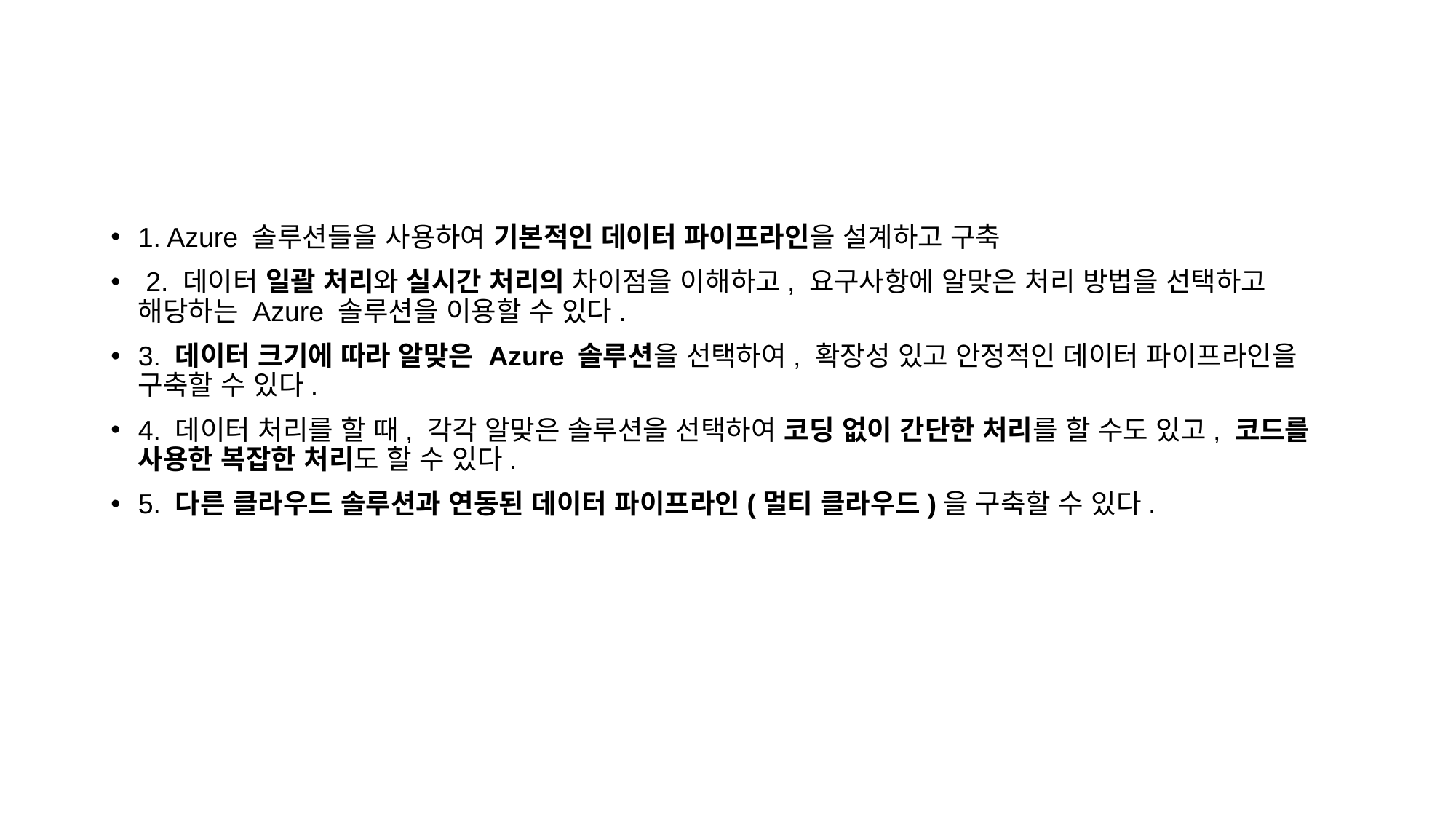

#
1. Azure 솔루션들을 사용하여 기본적인 데이터 파이프라인을 설계하고 구축
 2. 데이터 일괄 처리와 실시간 처리의 차이점을 이해하고, 요구사항에 알맞은 처리 방법을 선택하고 해당하는 Azure 솔루션을 이용할 수 있다.
3. 데이터 크기에 따라 알맞은 Azure 솔루션을 선택하여, 확장성 있고 안정적인 데이터 파이프라인을 구축할 수 있다.
4. 데이터 처리를 할 때, 각각 알맞은 솔루션을 선택하여 코딩 없이 간단한 처리를 할 수도 있고, 코드를 사용한 복잡한 처리도 할 수 있다.
5. 다른 클라우드 솔루션과 연동된 데이터 파이프라인(멀티 클라우드)을 구축할 수 있다.